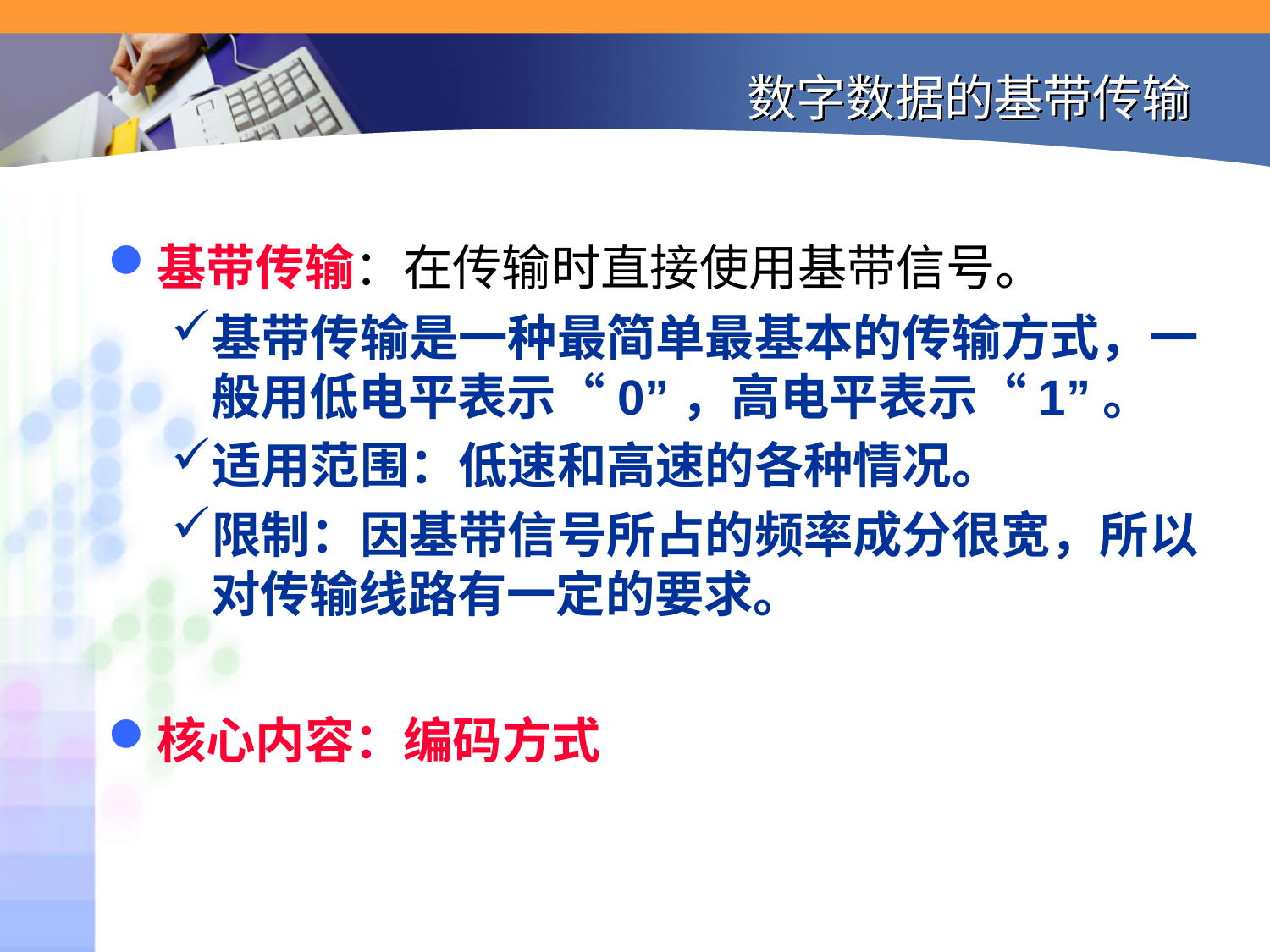

# 数字数据的基带传输

基带传输：在传输时直接使用基带信号。
基带传输是一种最简单最基本的传输方式，一般用低电平表示“0”，高电平表示“1”。
适用范围：低速和高速的各种情况。
限制：因基带信号所占的频率成分很宽，所以对传输线路有一定的要求。

核心内容：编码方式